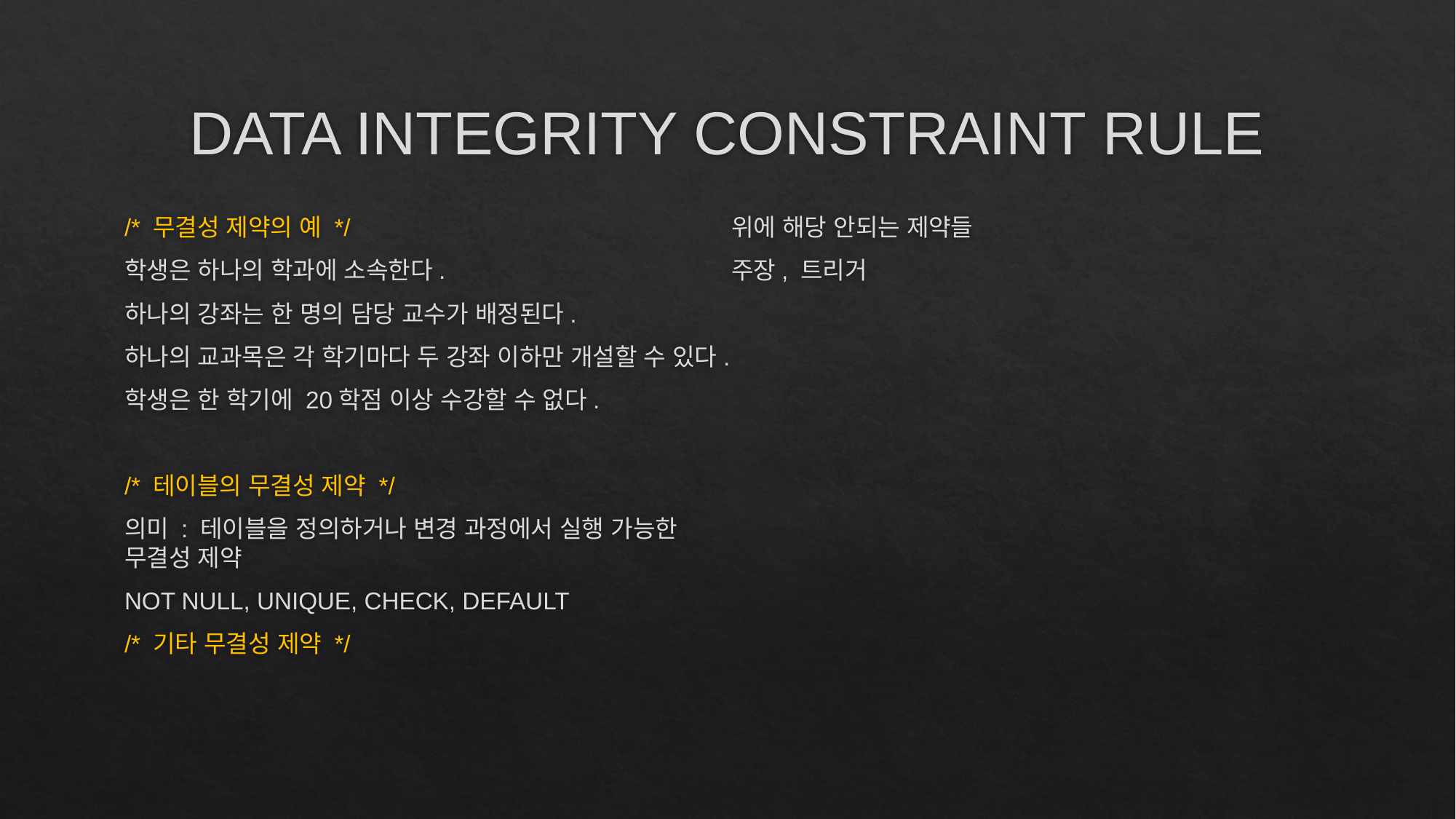

# DATA INTEGRITY CONSTRAINT RULE
/* 무결성 제약의 예 */
학생은 하나의 학과에 소속한다.
하나의 강좌는 한 명의 담당 교수가 배정된다.
하나의 교과목은 각 학기마다 두 강좌 이하만 개설할 수 있다.
학생은 한 학기에 20학점 이상 수강할 수 없다.

/* 테이블의 무결성 제약 */
의미 : 테이블을 정의하거나 변경 과정에서 실행 가능한 무결성 제약
NOT NULL, UNIQUE, CHECK, DEFAULT
/* 기타 무결성 제약 */
위에 해당 안되는 제약들
주장, 트리거